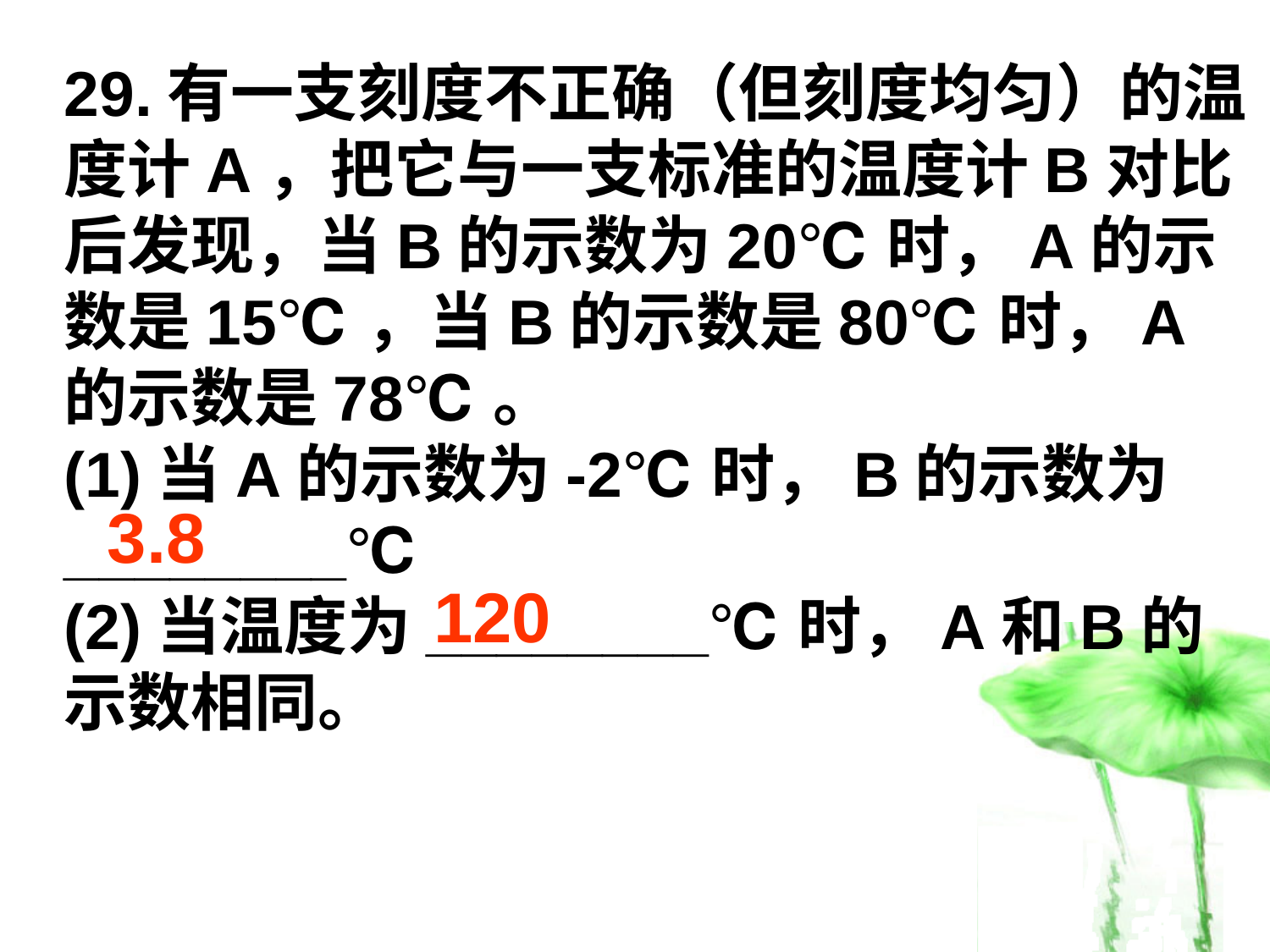

29.有一支刻度不正确（但刻度均匀）的温度计A，把它与一支标准的温度计B对比后发现，当B的示数为20℃时，A的示数是15℃，当B的示数是80℃时，A的示数是78℃。
(1)当A的示数为-2℃时，B的示数为________℃
(2)当温度为________℃时，A和B的示数相同。
3.8
120